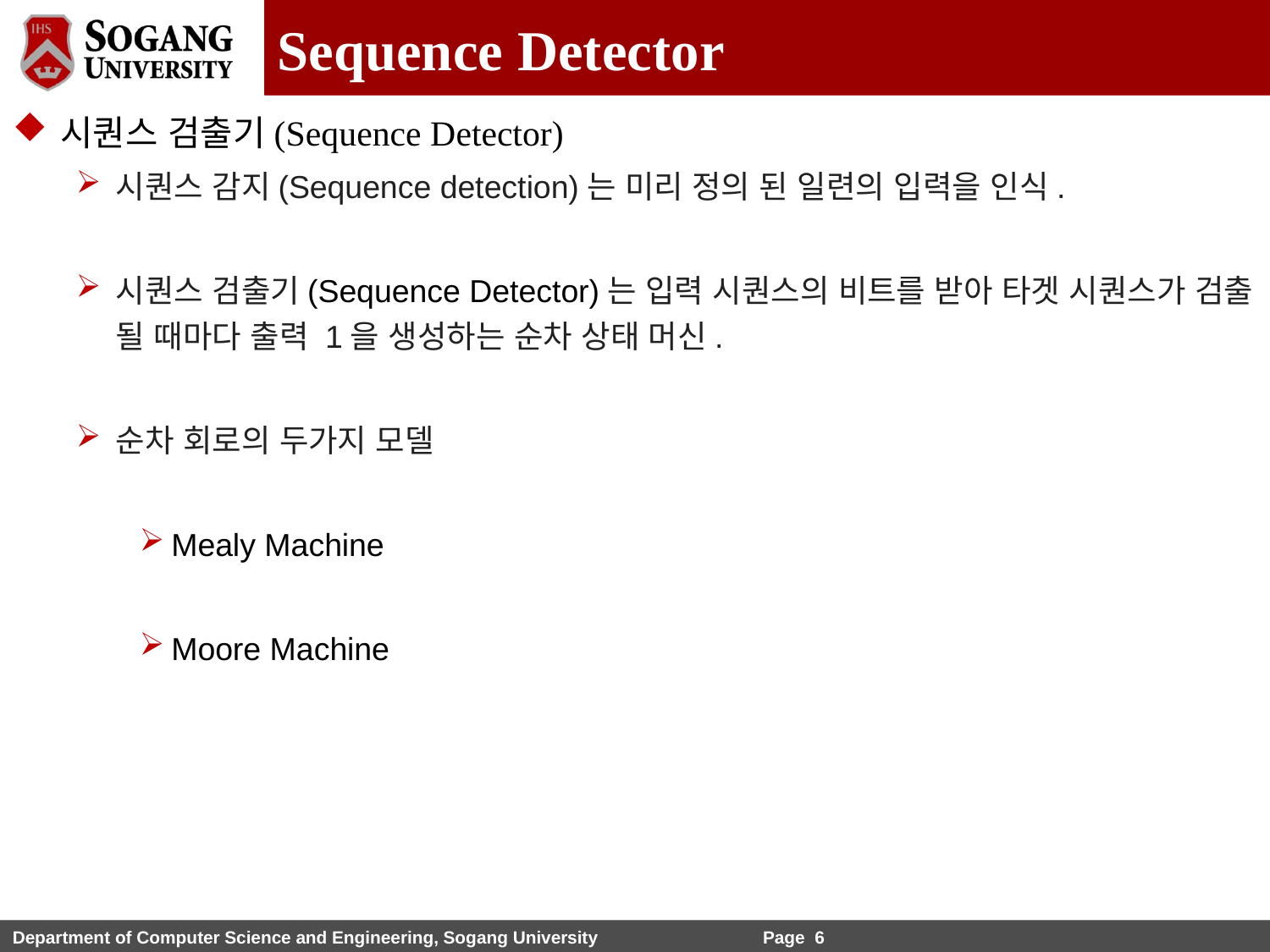

Sequence Detector
시퀀스 검출기(Sequence Detector)
시퀀스 감지(Sequence detection)는 미리 정의 된 일련의 입력을 인식.

시퀀스 검출기(Sequence Detector)는 입력 시퀀스의 비트를 받아 타겟 시퀀스가 ​​검출 될 때마다 출력 1을 생성하는 순차 상태 머신.

순차 회로의 두가지 모델

Mealy Machine

Moore Machine